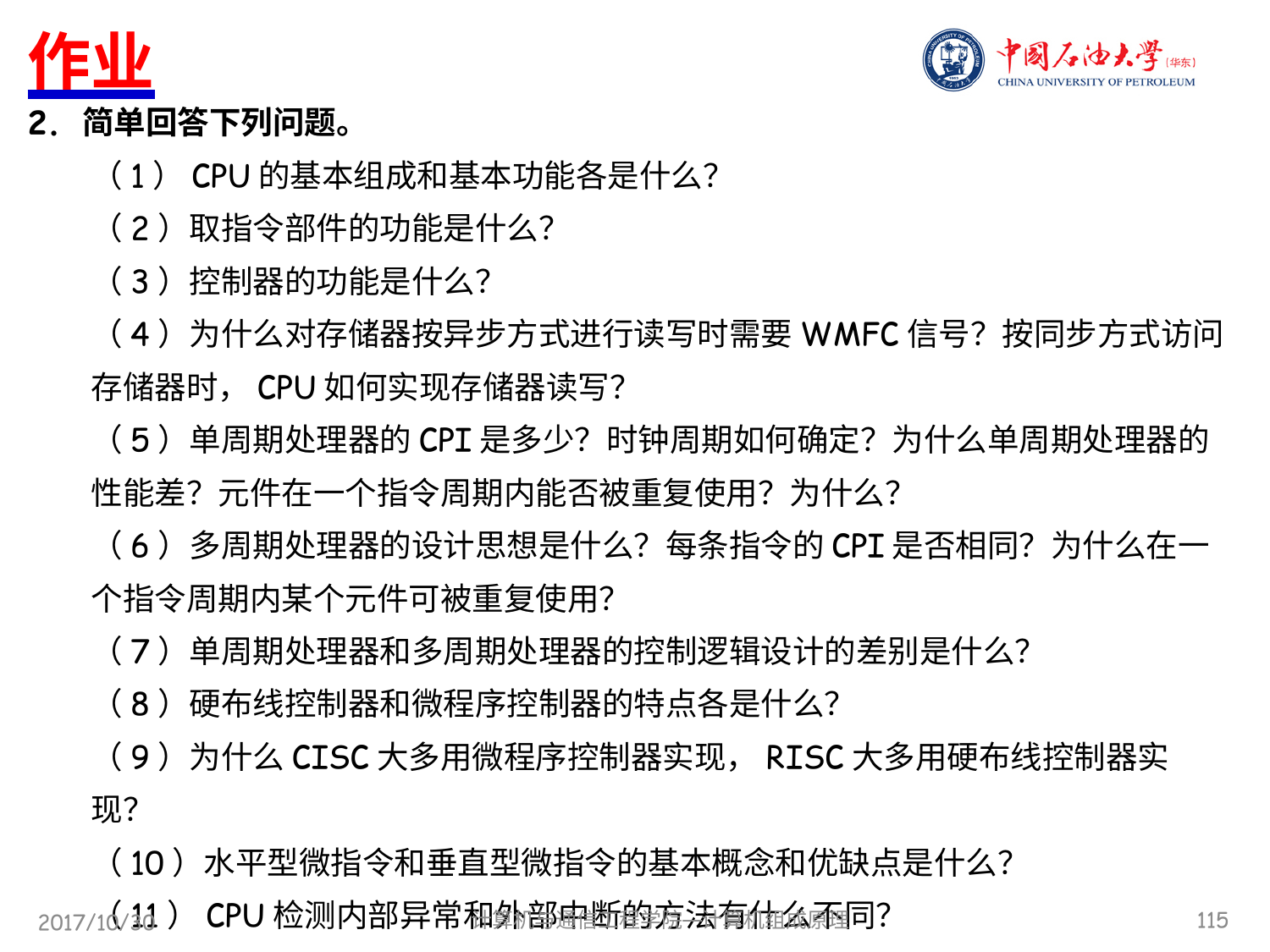

# 作业
2. 简单回答下列问题。
（1）CPU的基本组成和基本功能各是什么？
（2）取指令部件的功能是什么？
（3）控制器的功能是什么？
（4）为什么对存储器按异步方式进行读写时需要WMFC信号？按同步方式访问存储器时，CPU如何实现存储器读写？
（5）单周期处理器的CPI是多少？时钟周期如何确定？为什么单周期处理器的性能差？元件在一个指令周期内能否被重复使用？为什么？
（6）多周期处理器的设计思想是什么？每条指令的CPI是否相同？为什么在一个指令周期内某个元件可被重复使用？
（7）单周期处理器和多周期处理器的控制逻辑设计的差别是什么？
（8）硬布线控制器和微程序控制器的特点各是什么？
（9）为什么CISC大多用微程序控制器实现，RISC大多用硬布线控制器实现？
（10）水平型微指令和垂直型微指令的基本概念和优缺点是什么？
（11）CPU检测内部异常和外部中断的方法有什么不同？

计算机与通信工程学院—计算机组成原理
115
2017/10/30